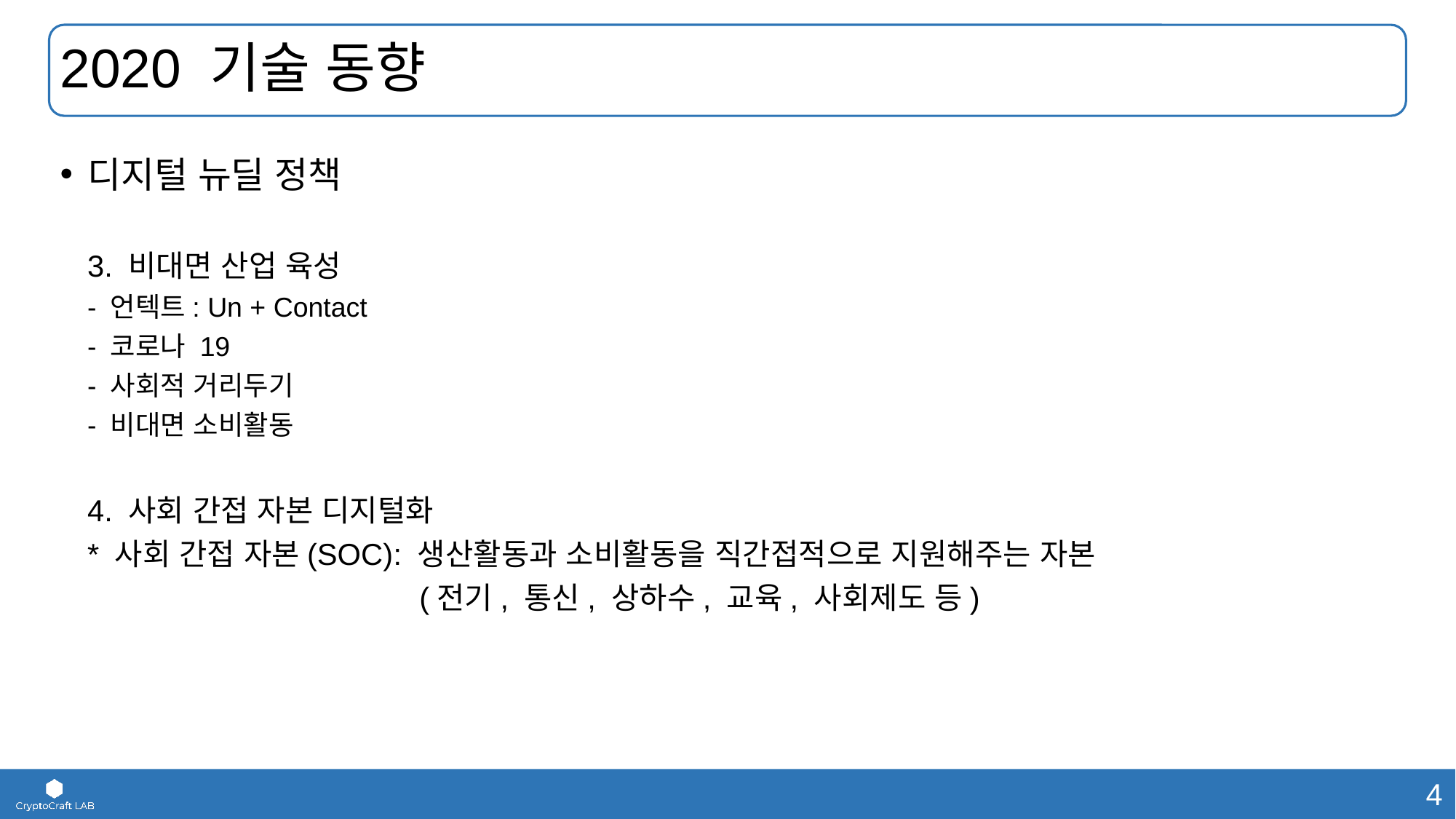

# 2020 기술 동향
디지털 뉴딜 정책
3. 비대면 산업 육성
- 언텍트: Un + Contact
- 코로나 19
- 사회적 거리두기
- 비대면 소비활동
4. 사회 간접 자본 디지털화
* 사회 간접 자본(SOC): 생산활동과 소비활동을 직간접적으로 지원해주는 자본
                                      (전기, 통신, 상하수, 교육, 사회제도 등)